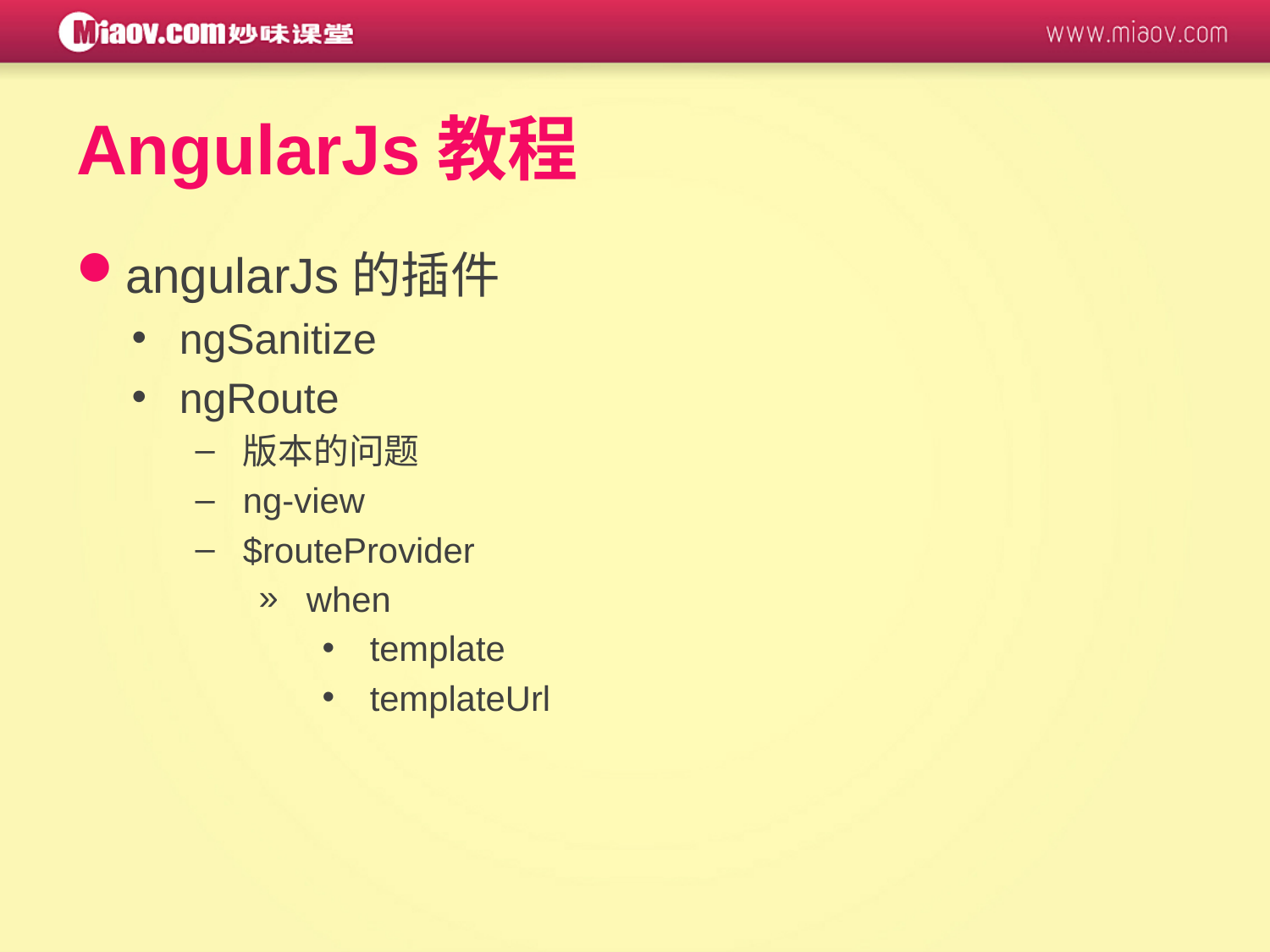

# AngularJs教程
angularJs的插件
ngSanitize
ngRoute
版本的问题
ng-view
$routeProvider
when
template
templateUrl